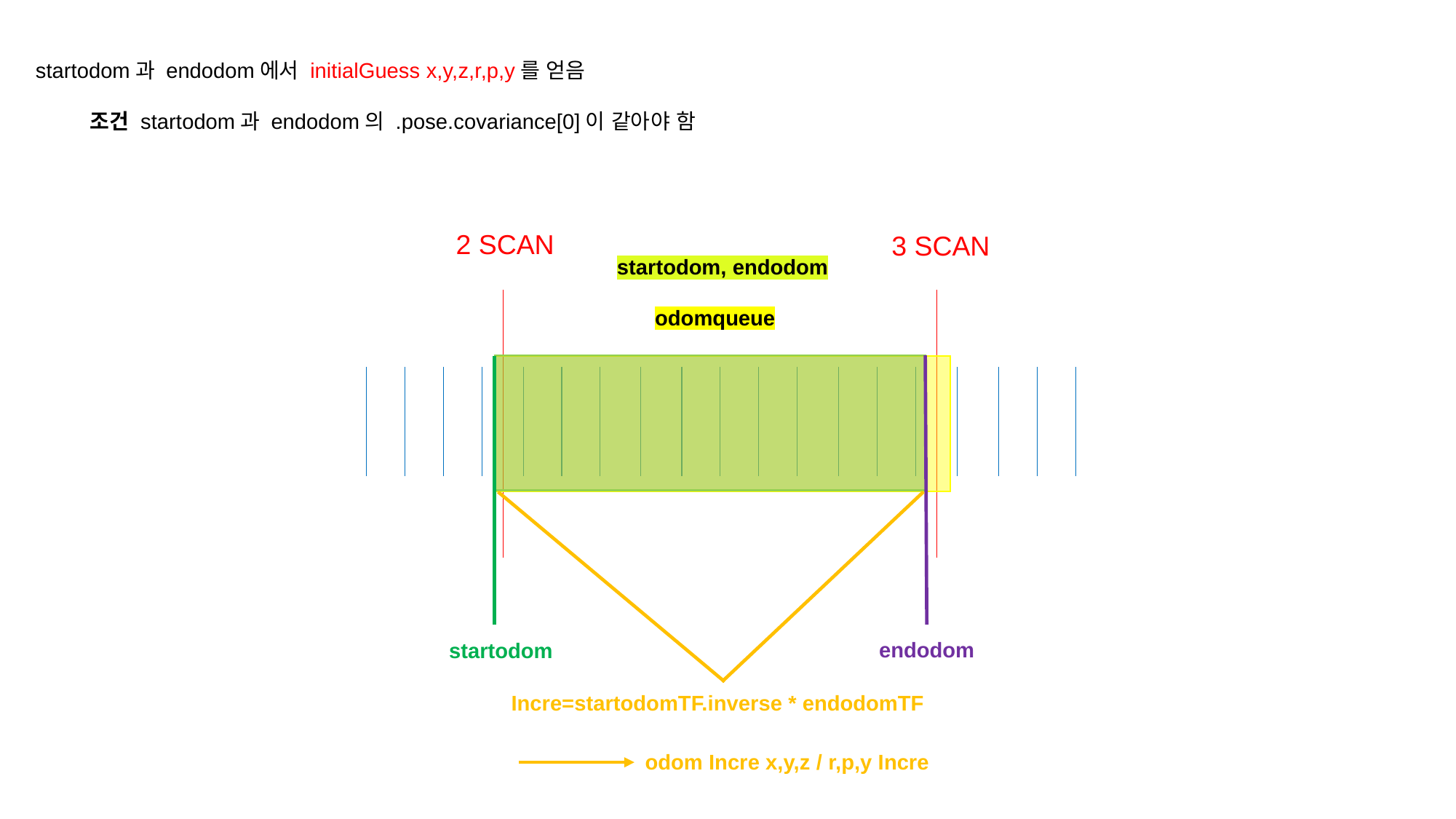

startodom과 endodom에서 initialGuess x,y,z,r,p,y를 얻음
조건 startodom과 endodom의 .pose.covariance[0]이 같아야 함
2 SCAN
3 SCAN
startodom, endodom
odomqueue

endodom
startodom
Incre=startodomTF.inverse * endodomTF
odom Incre x,y,z / r,p,y Incre